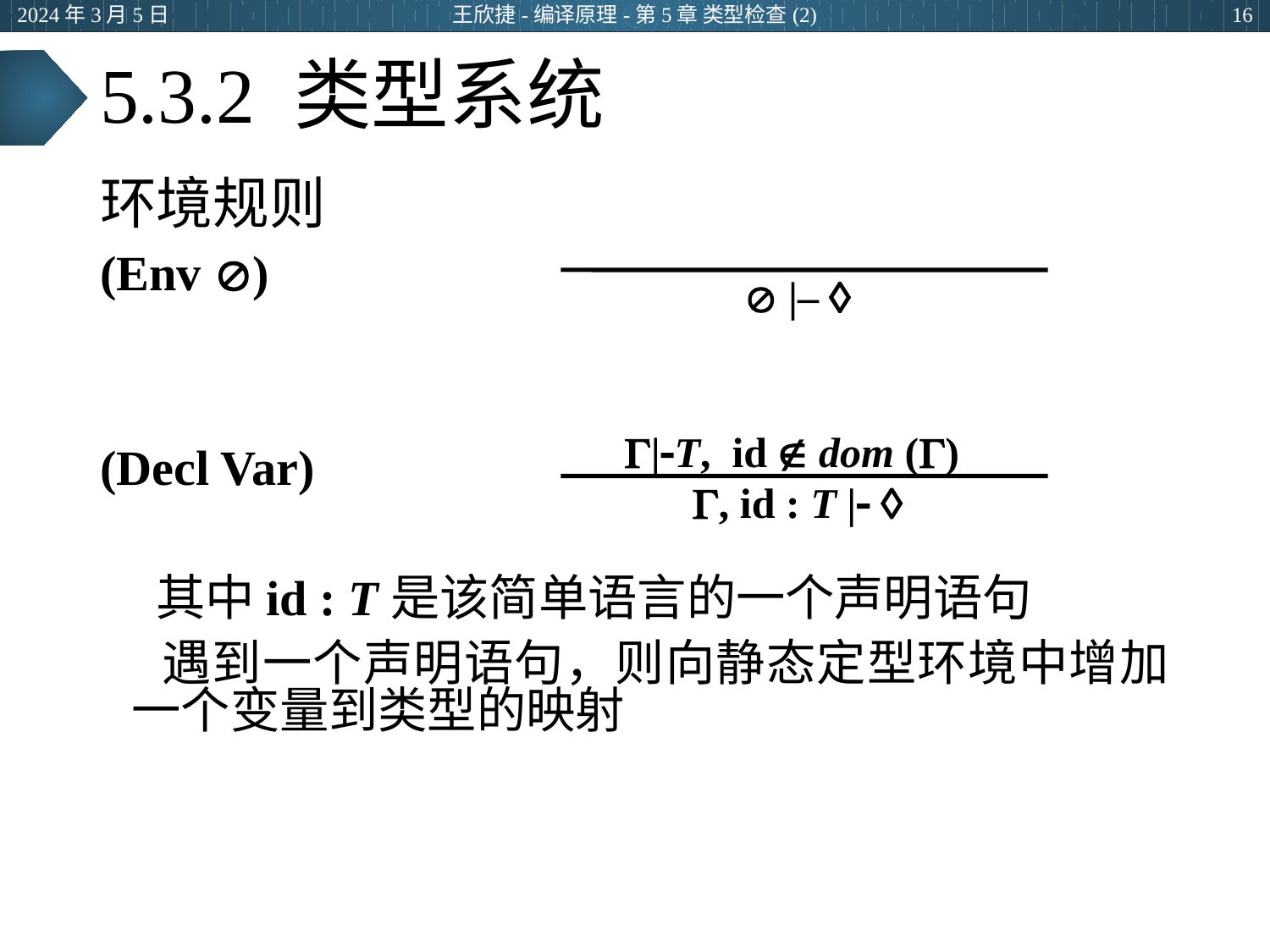

2024年3月5日
王欣捷-编译原理-第5章 类型检查(2)
16
# 5.3.2 类型系统
环境规则
(Env ∅)

(Decl Var)

    其中id : T是该简单语言的一个声明语句
    遇到一个声明语句，则向静态定型环境中增加一个变量到类型的映射

∅ |– ◊

Γ|−T,  id ∉ dom (Γ)
Γ, id : T |− ◊